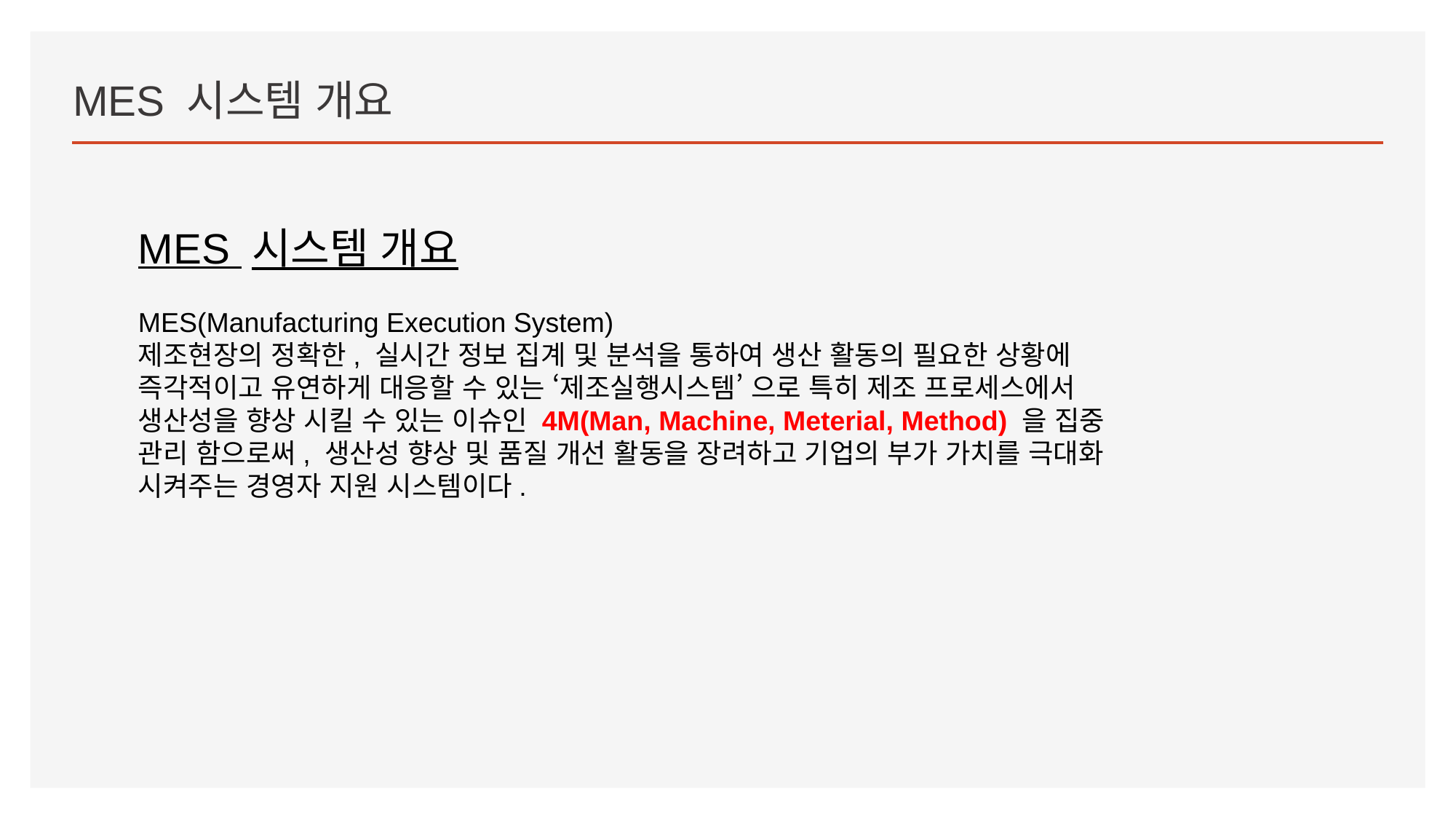

# MES 시스템 개요
MES 시스템 개요

MES(Manufacturing Execution System)
제조현장의 정확한, 실시간 정보 집계 및 분석을 통하여 생산 활동의 필요한 상황에
즉각적이고 유연하게 대응할 수 있는 ‘제조실행시스템’ 으로 특히 제조 프로세스에서
생산성을 향상 시킬 수 있는 이슈인 4M(Man, Machine, Meterial, Method) 을 집중
관리 함으로써, 생산성 향상 및 품질 개선 활동을 장려하고 기업의 부가 가치를 극대화
시켜주는 경영자 지원 시스템이다.